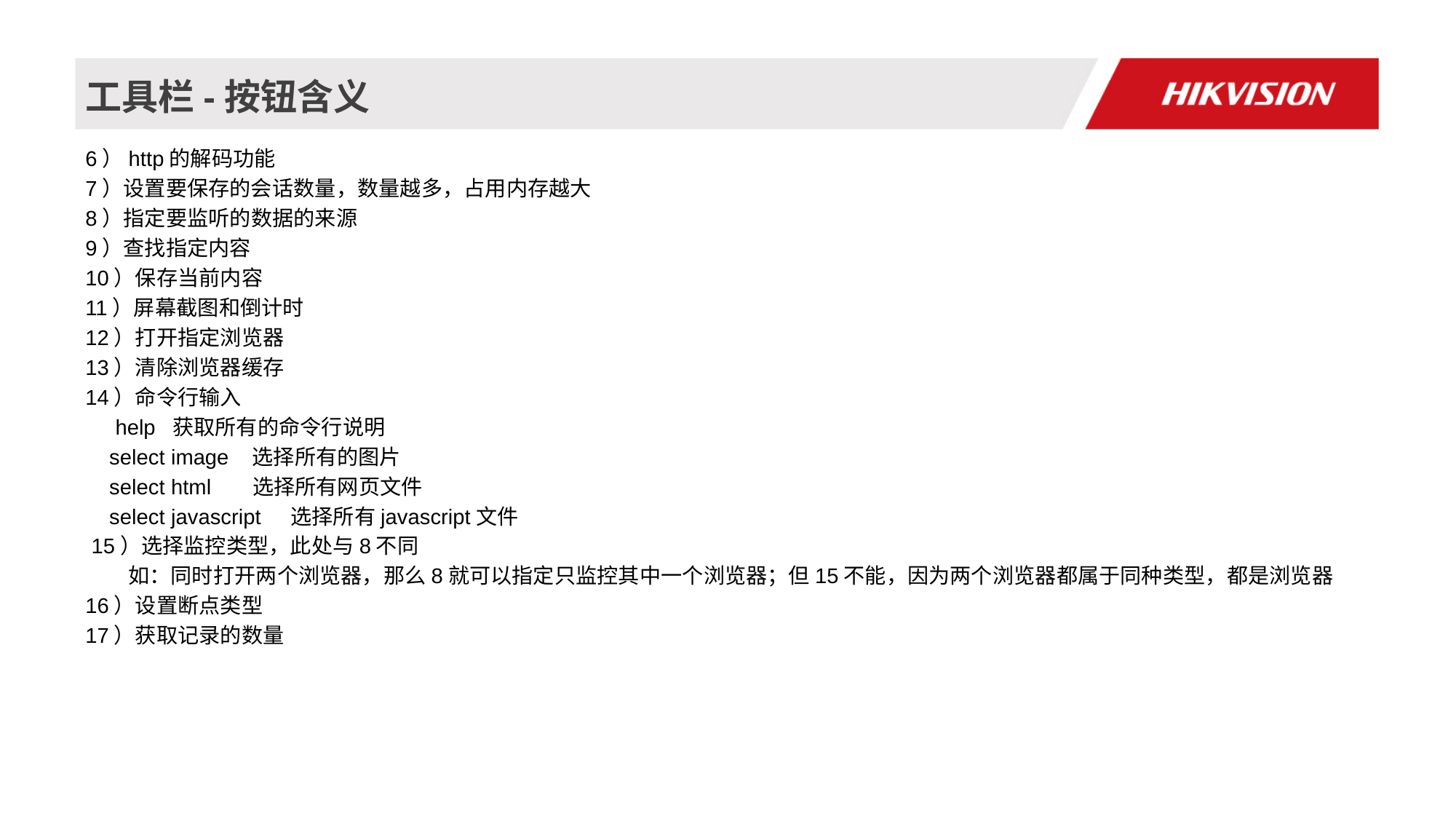

# 工具栏-按钮含义
6）http的解码功能
7）设置要保存的会话数量，数量越多，占用内存越大
8）指定要监听的数据的来源
9）查找指定内容
10）保存当前内容
11）屏幕截图和倒计时
12）打开指定浏览器
13）清除浏览器缓存
14）命令行输入
     help  获取所有的命令行说明
    select image   选择所有的图片
    select html      选择所有网页文件
    select javascript    选择所有javascript文件
 15）选择监控类型，此处与8不同
        如：同时打开两个浏览器，那么8就可以指定只监控其中一个浏览器；但15不能，因为两个浏览器都属于同种类型，都是浏览器
16）设置断点类型
17）获取记录的数量